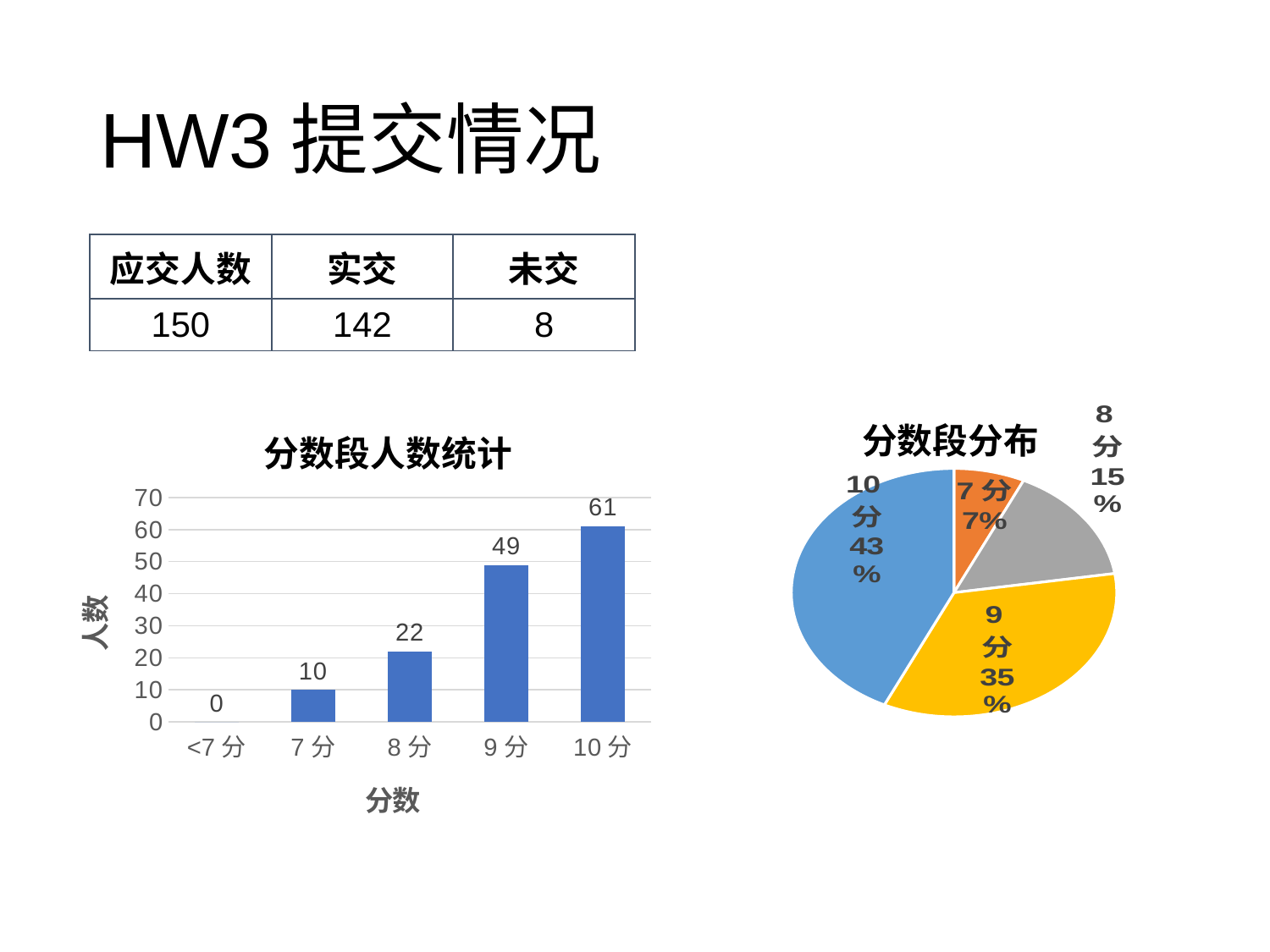

# HW3提交情况
| 应交人数 | 实交 | 未交 |
| --- | --- | --- |
| 150 | 142 | 8 |

### Chart

| Category |  |
|---|---|
| <7分 | 0.0 |
| 7分 | 10.0 |
| 8分 | 22.0 |
| 9分 | 49.0 |
| 10分 | 61.0 |

### Chart: 分数段人数统计

| Category |  |
|---|---|
| <7分 | 0.0 |
| 7分 | 10.0 |
| 8分 | 22.0 |
| 9分 | 49.0 |
| 10分 | 61.0 |
分数段分布